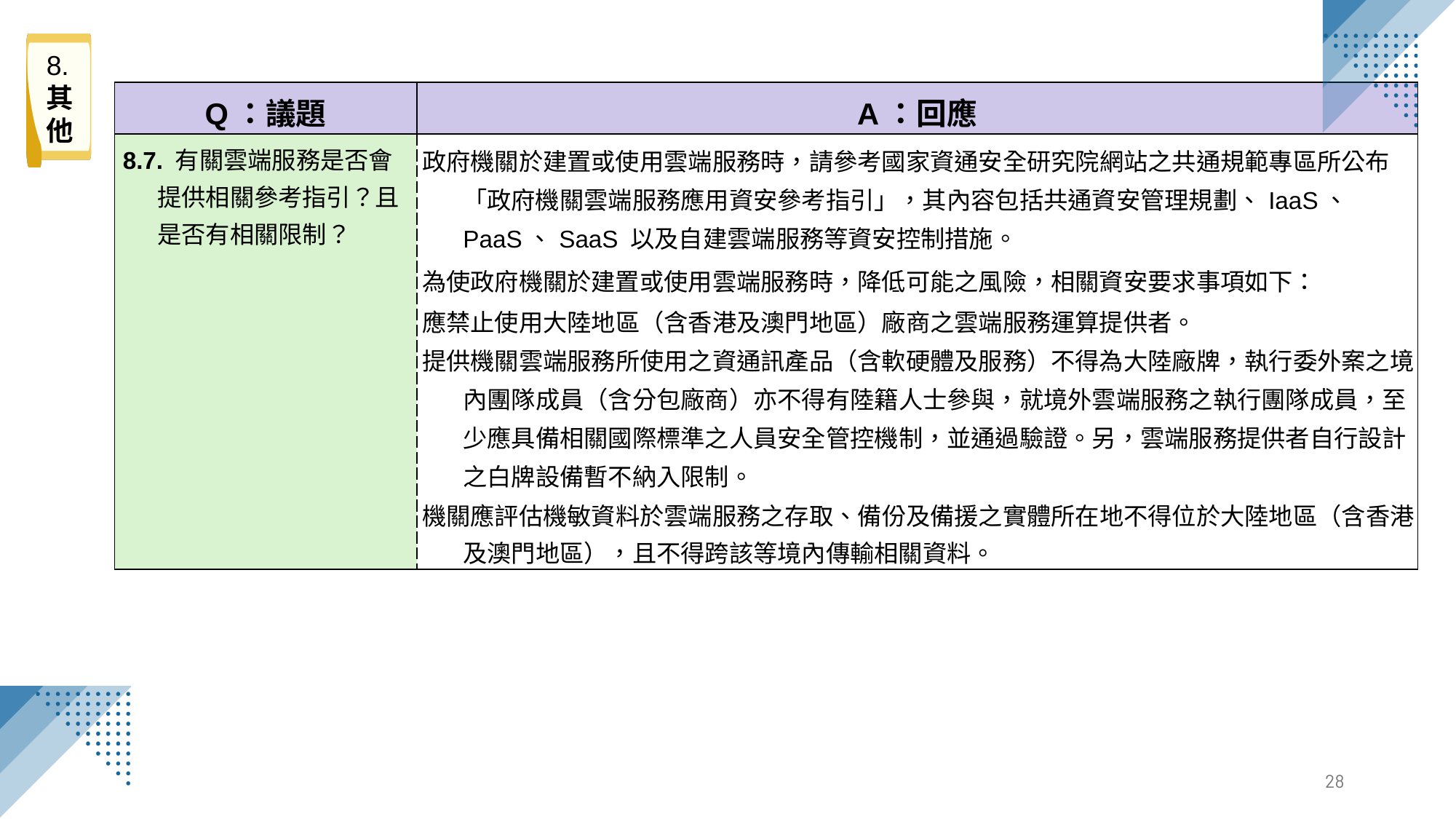

8.其他

| Q：議題 | A：回應 |
| --- | --- |
| 8.7. 有關雲端服務是否會提供相關參考指引？且是否有相關限制？ | 政府機關於建置或使用雲端服務時，請參考國家資通安全研究院網站之共通規範專區所公布「政府機關雲端服務應用資安參考指引」，其內容包括共通資安管理規劃、IaaS、 PaaS、SaaS 以及自建雲端服務等資安控制措施。 為使政府機關於建置或使用雲端服務時，降低可能之風險，相關資安要求事項如下： 應禁止使用大陸地區（含香港及澳門地區）廠商之雲端服務運算提供者。 提供機關雲端服務所使用之資通訊產品（含軟硬體及服務）不得為大陸廠牌，執行委外案之境內團隊成員（含分包廠商）亦不得有陸籍人士參與，就境外雲端服務之執行團隊成員，至少應具備相關國際標準之人員安全管控機制，並通過驗證。另，雲端服務提供者自行設計之白牌設備暫不納入限制。 機關應評估機敏資料於雲端服務之存取、備份及備援之實體所在地不得位於大陸地區（含香港及澳門地區），且不得跨該等境內傳輸相關資料。 |

28